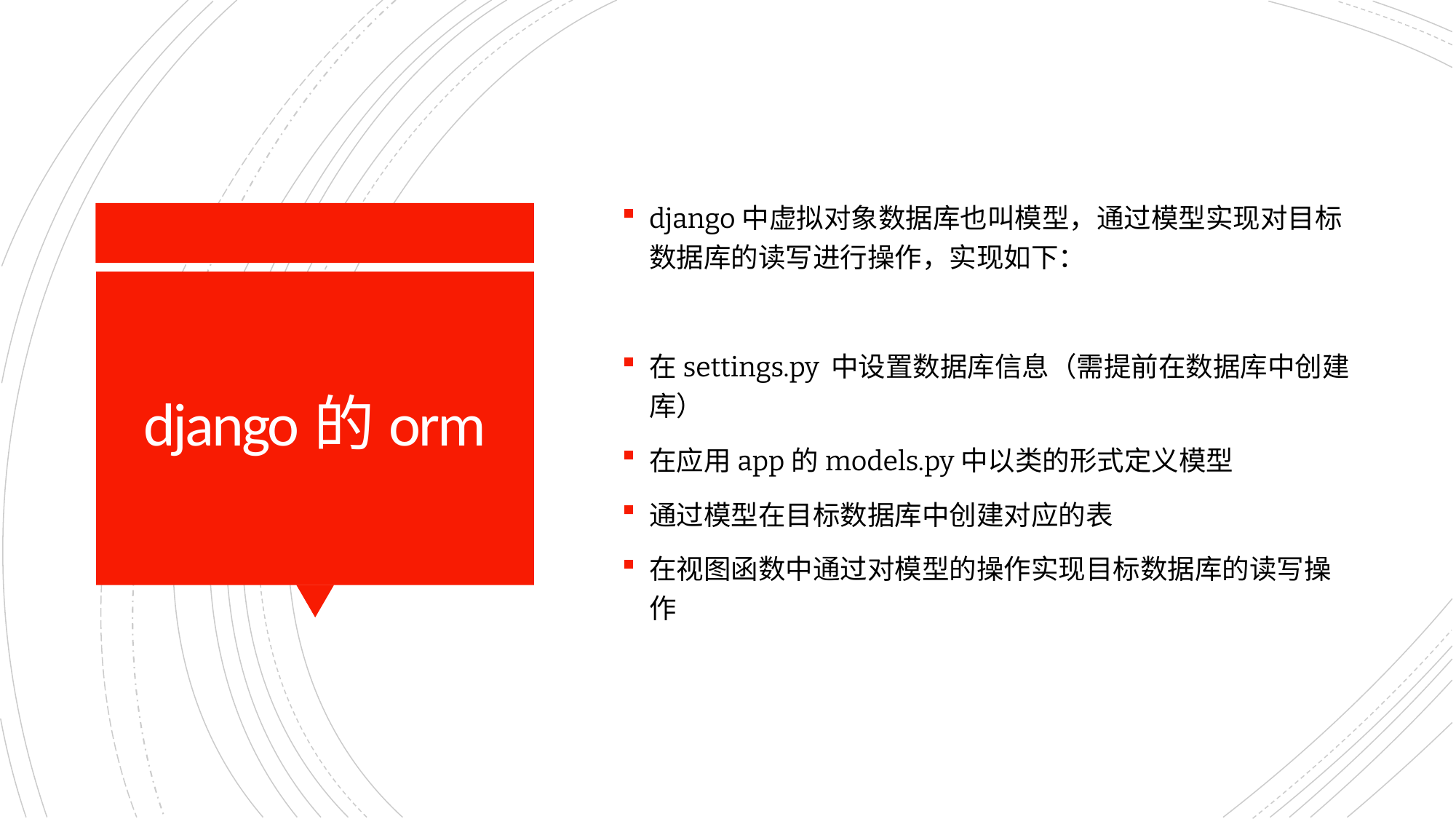

django中虚拟对象数据库也叫模型，通过模型实现对目标数据库的读写进行操作，实现如下：

在settings.py 中设置数据库信息（需提前在数据库中创建库）
在应用app的models.py中以类的形式定义模型
通过模型在目标数据库中创建对应的表
在视图函数中通过对模型的操作实现目标数据库的读写操作
# django的orm